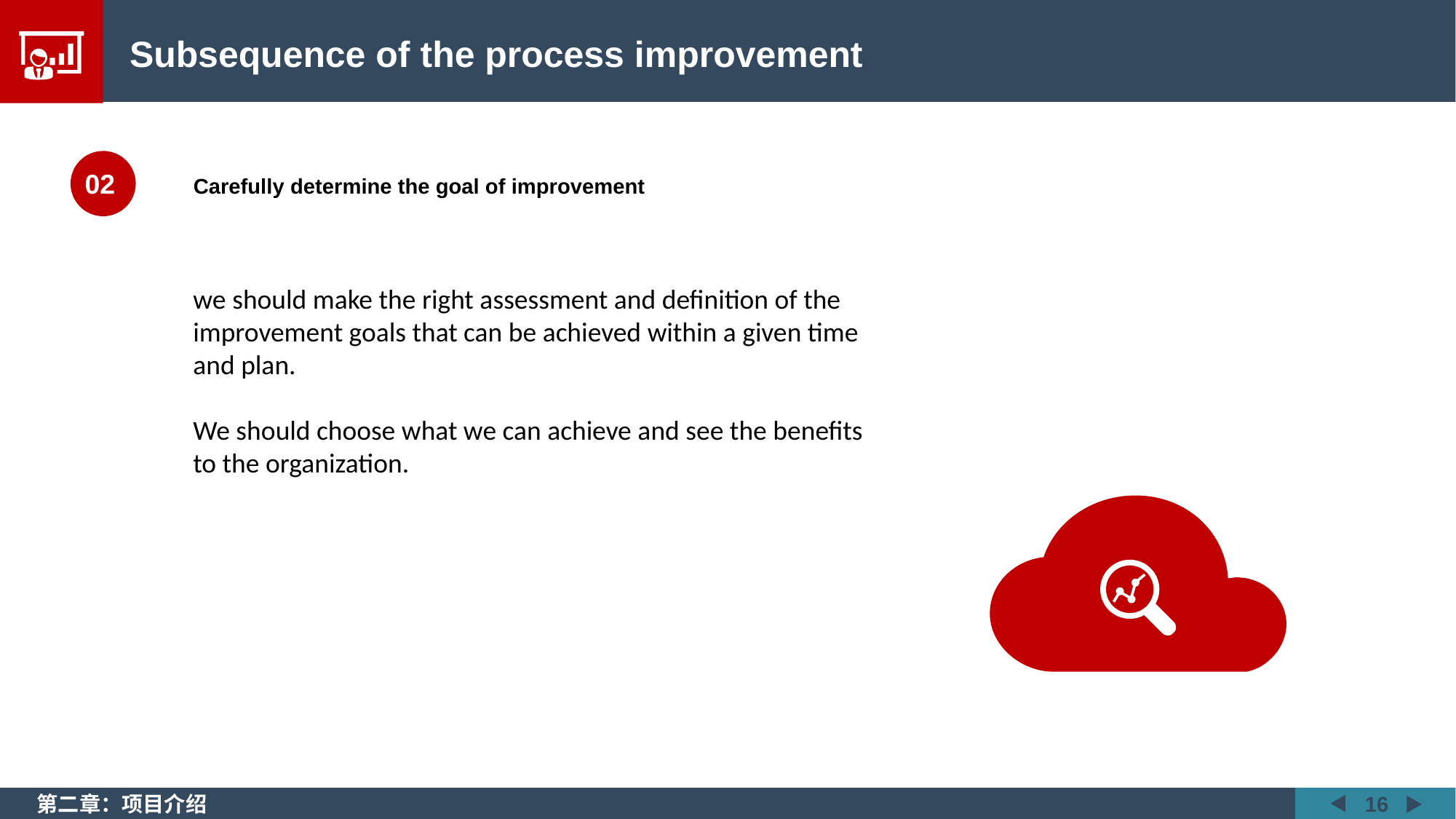

Subsequence of the process improvement

02
Carefully determine the goal of improvement
we should make the right assessment and definition of the improvement goals that can be achieved within a given time and plan.

We should choose what we can achieve and see the benefits to the organization.

第二章：项目介绍
16